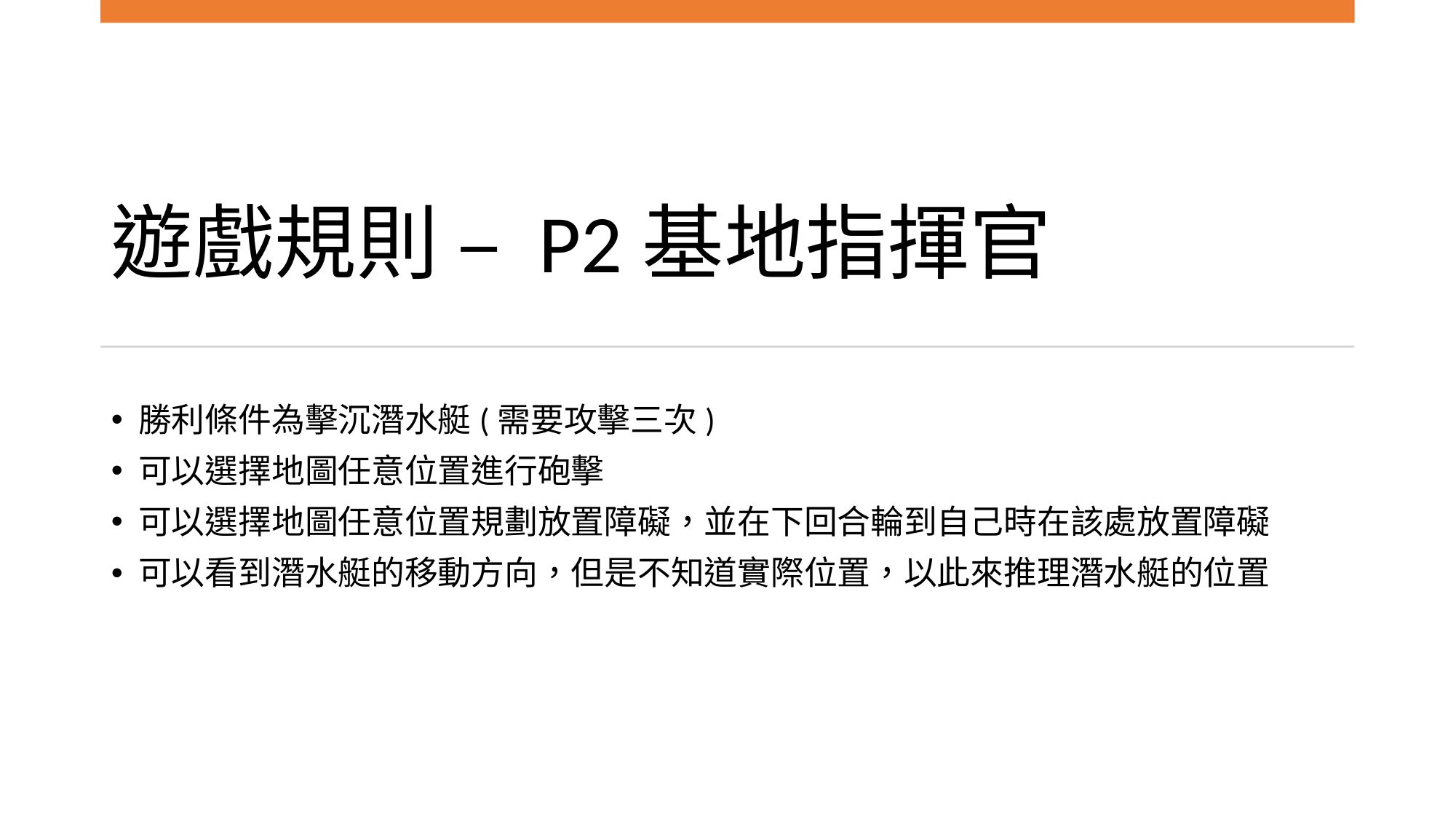

# 遊戲規則 – P2基地指揮官

勝利條件為擊沉潛水艇(需要攻擊三次)
可以選擇地圖任意位置進行砲擊
可以選擇地圖任意位置規劃放置障礙，並在下回合輪到自己時在該處放置障礙
可以看到潛水艇的移動方向，但是不知道實際位置，以此來推理潛水艇的位置